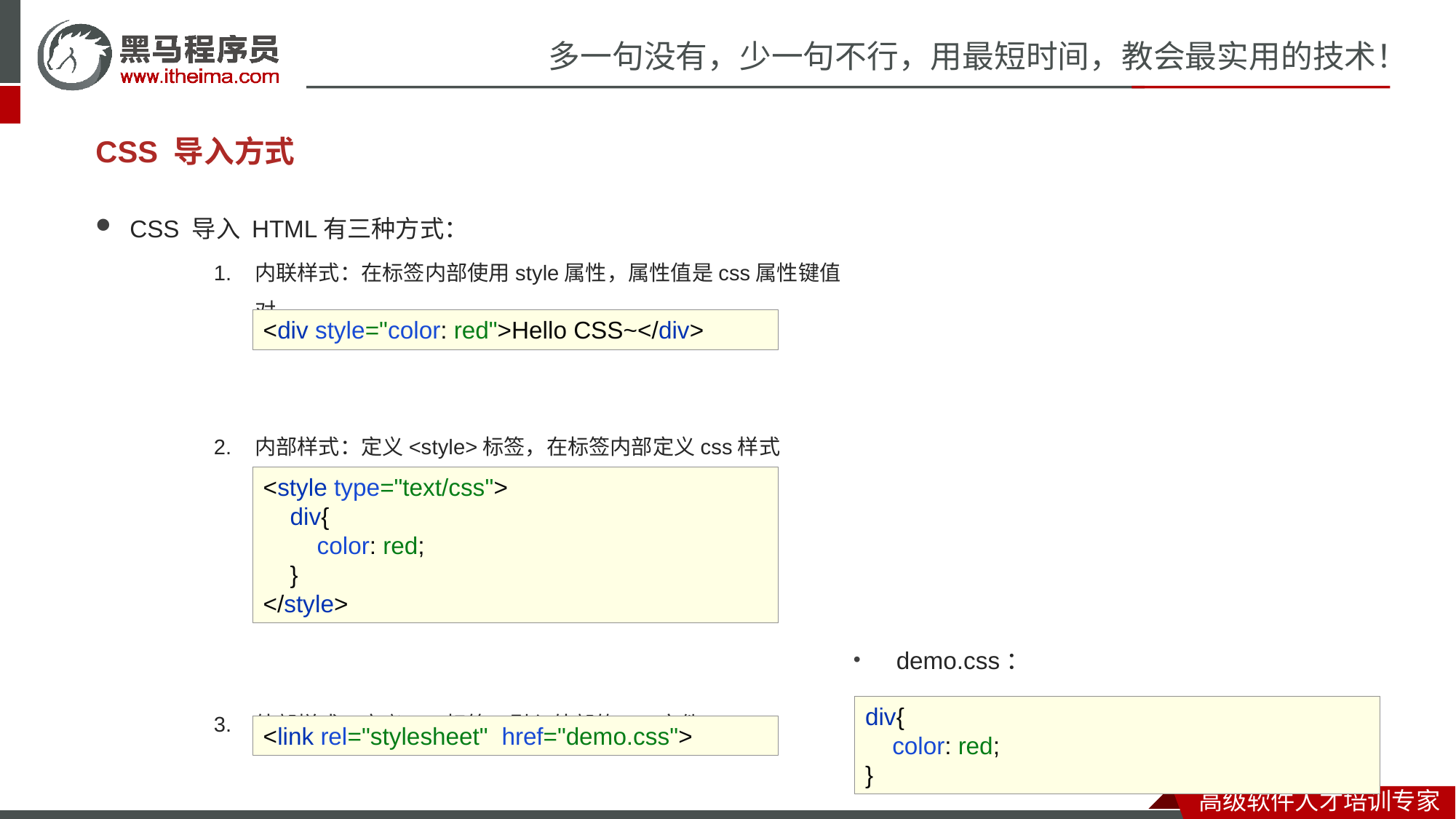

# CSS 导入方式
CSS 导入 HTML有三种方式：
内联样式：在标签内部使用style属性，属性值是css属性键值对

内部样式：定义<style>标签，在标签内部定义css样式

外部样式：定义link标签，引入外部的css文件
<div style="color: red">Hello CSS~</div>
<style type="text/css">
    div{
        color: red;
    }
</style>
demo.css：
div{
    color: red;
}
<link rel="stylesheet"  href="demo.css">